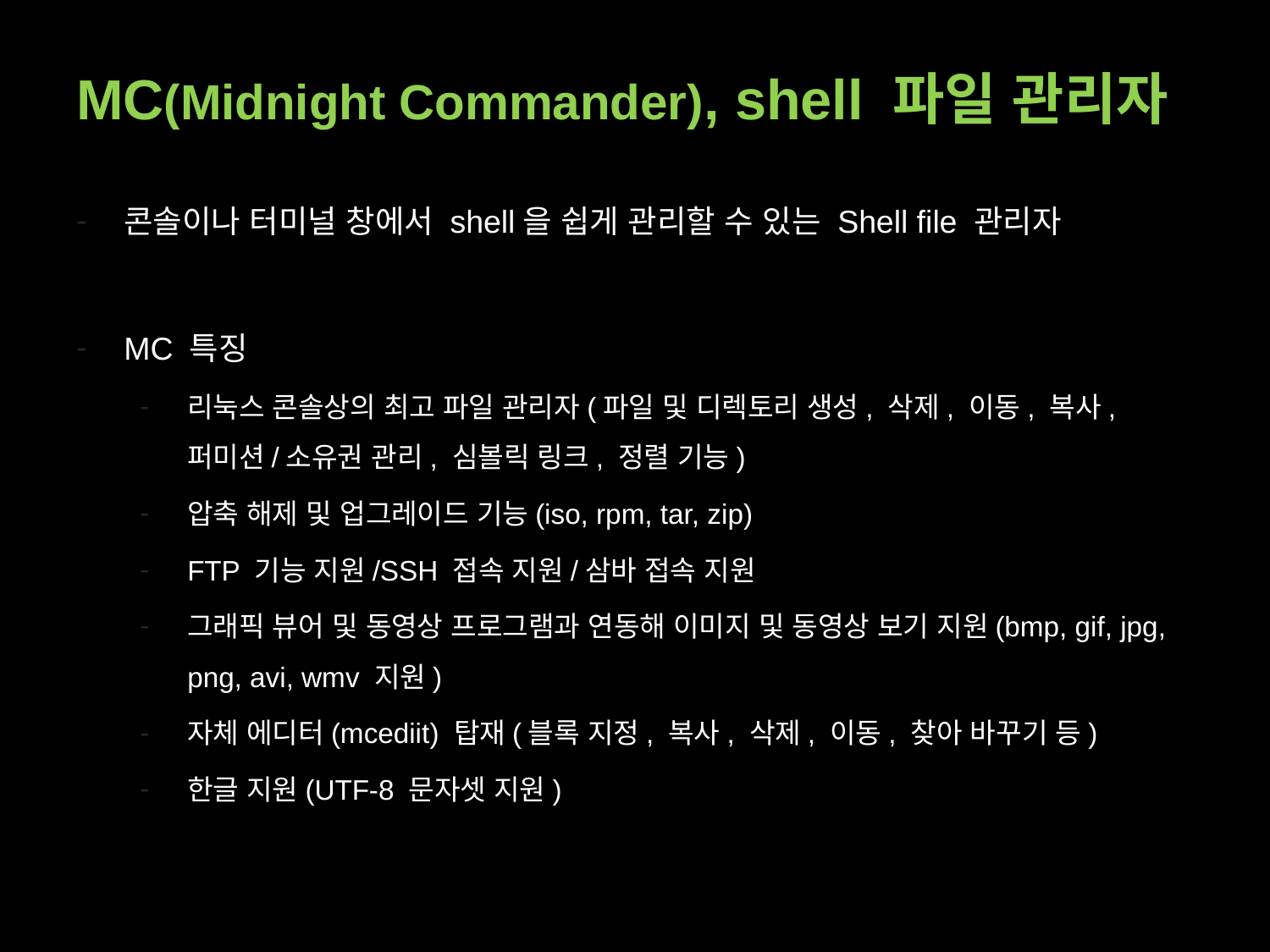

# MC(Midnight Commander), shell 파일 관리자
콘솔이나 터미널 창에서 shell을 쉽게 관리할 수 있는 Shell file 관리자

MC 특징
리눅스 콘솔상의 최고 파일 관리자(파일 및 디렉토리 생성, 삭제, 이동, 복사, 퍼미션/소유권 관리, 심볼릭 링크, 정렬 기능)
압축 해제 및 업그레이드 기능(iso, rpm, tar, zip)
FTP 기능 지원/SSH 접속 지원/삼바 접속 지원
그래픽 뷰어 및 동영상 프로그램과 연동해 이미지 및 동영상 보기 지원(bmp, gif, jpg, png, avi, wmv 지원)
자체 에디터(mcediit) 탑재(블록 지정, 복사, 삭제, 이동, 찾아 바꾸기 등)
한글 지원(UTF-8 문자셋 지원)